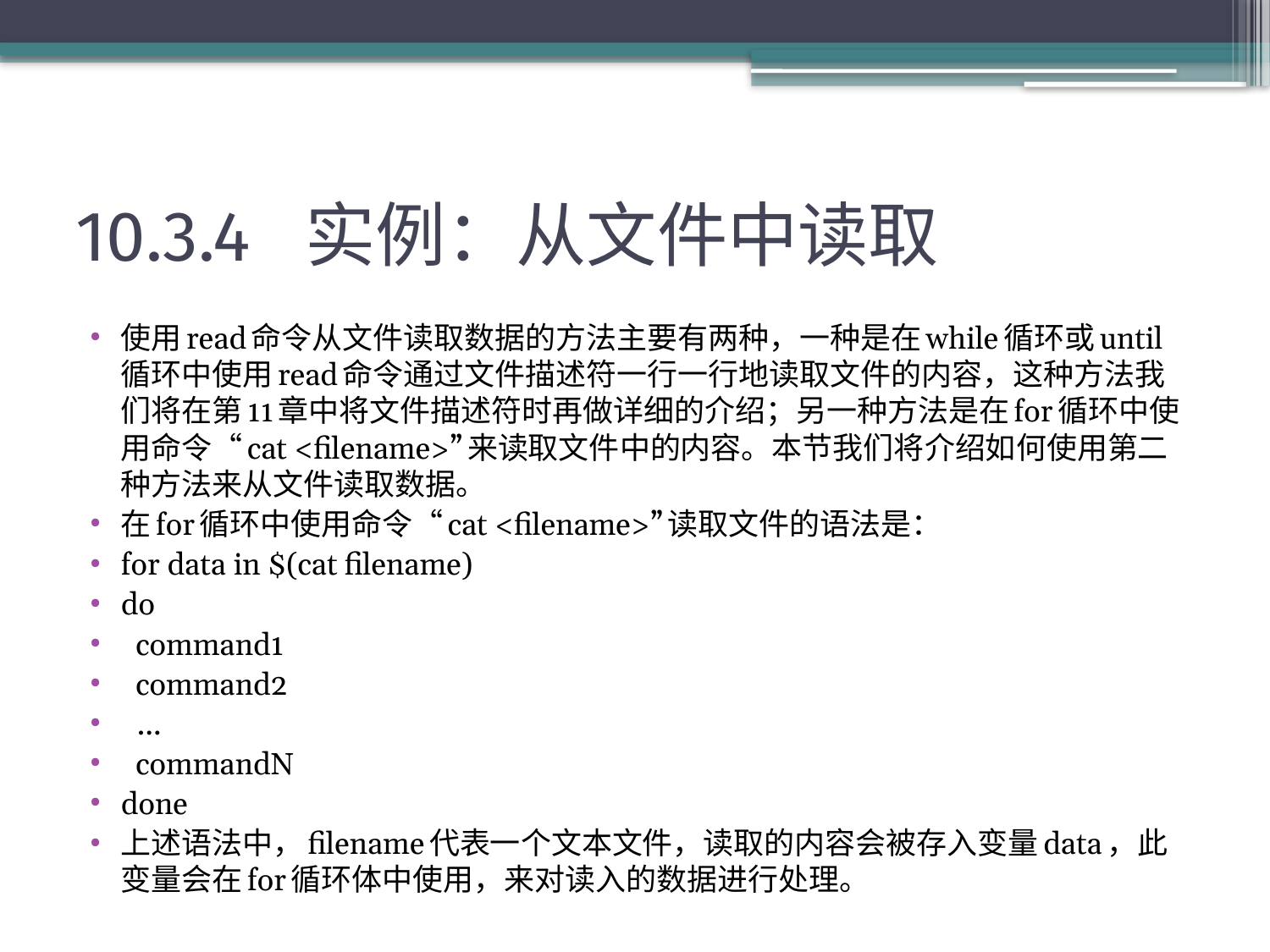

# 10.3.4  实例：从文件中读取
使用read命令从文件读取数据的方法主要有两种，一种是在while循环或until循环中使用read命令通过文件描述符一行一行地读取文件的内容，这种方法我们将在第11章中将文件描述符时再做详细的介绍；另一种方法是在for循环中使用命令“cat <filename>”来读取文件中的内容。本节我们将介绍如何使用第二种方法来从文件读取数据。
在for循环中使用命令“cat <filename>”读取文件的语法是：
for data in $(cat filename)
do
  command1
  command2
  …
  commandN
done
上述语法中，filename代表一个文本文件，读取的内容会被存入变量data，此变量会在for循环体中使用，来对读入的数据进行处理。